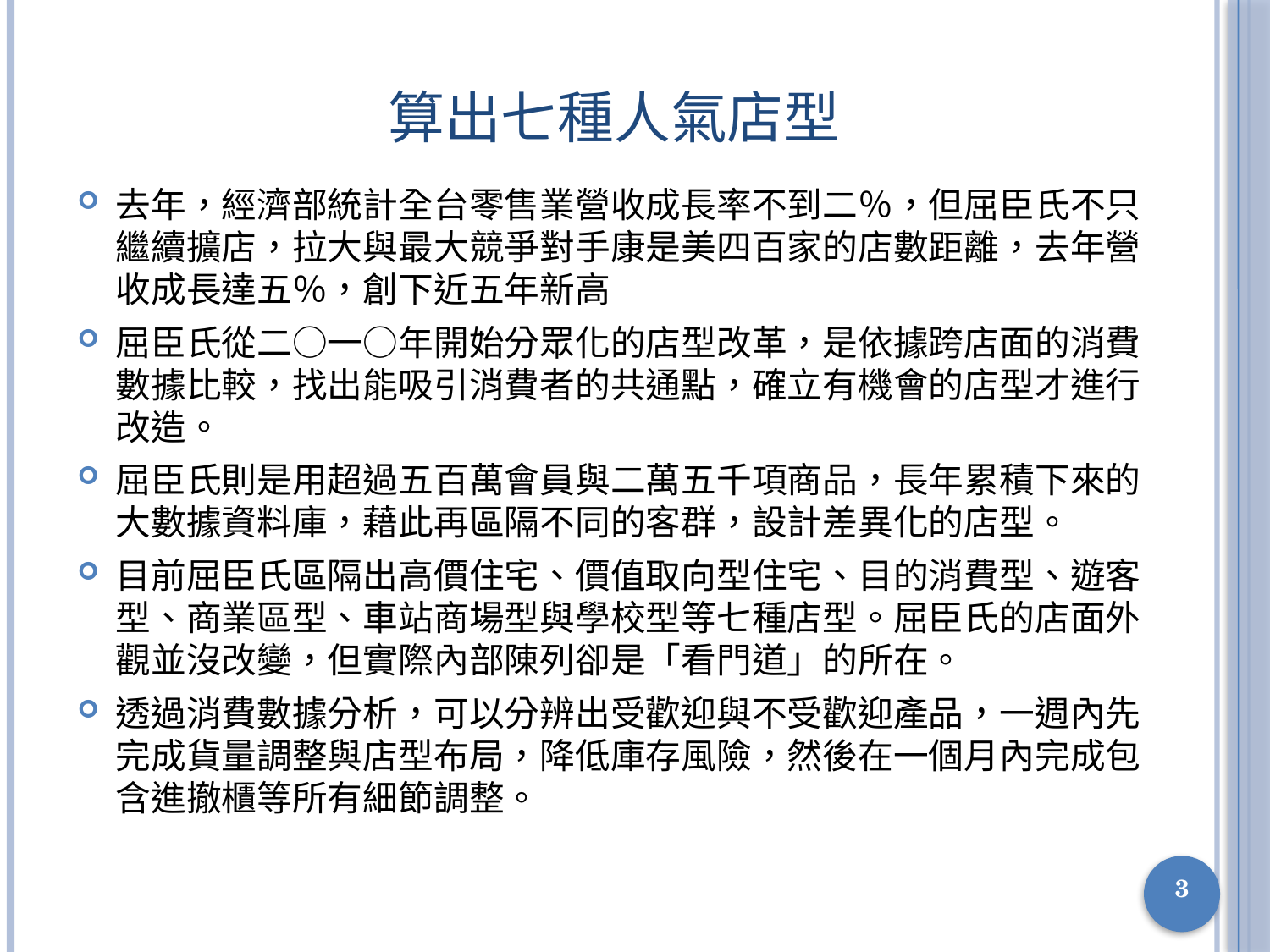

# 算出七種人氣店型
去年，經濟部統計全台零售業營收成長率不到二％，但屈臣氏不只繼續擴店，拉大與最大競爭對手康是美四百家的店數距離，去年營收成長達五％，創下近五年新高
屈臣氏從二○一○年開始分眾化的店型改革，是依據跨店面的消費數據比較，找出能吸引消費者的共通點，確立有機會的店型才進行改造。
屈臣氏則是用超過五百萬會員與二萬五千項商品，長年累積下來的大數據資料庫，藉此再區隔不同的客群，設計差異化的店型。
目前屈臣氏區隔出高價住宅、價值取向型住宅、目的消費型、遊客型、商業區型、車站商場型與學校型等七種店型。屈臣氏的店面外觀並沒改變，但實際內部陳列卻是「看門道」的所在。
透過消費數據分析，可以分辨出受歡迎與不受歡迎產品，一週內先完成貨量調整與店型布局，降低庫存風險，然後在一個月內完成包含進撤櫃等所有細節調整。
3